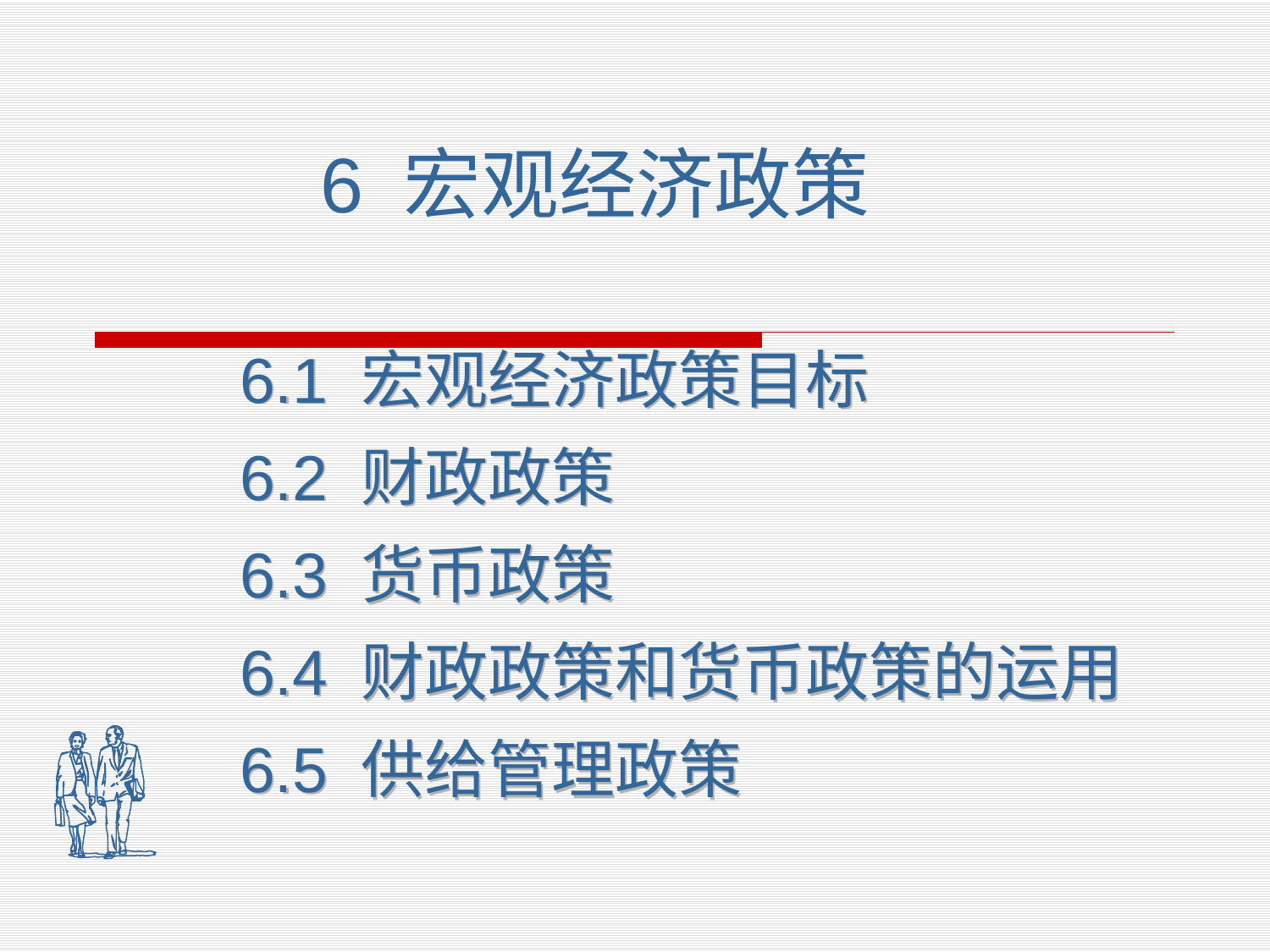

6 宏观经济政策
6.1 宏观经济政策目标
6.2 财政政策
6.3 货币政策
6.4 财政政策和货币政策的运用
6.5 供给管理政策